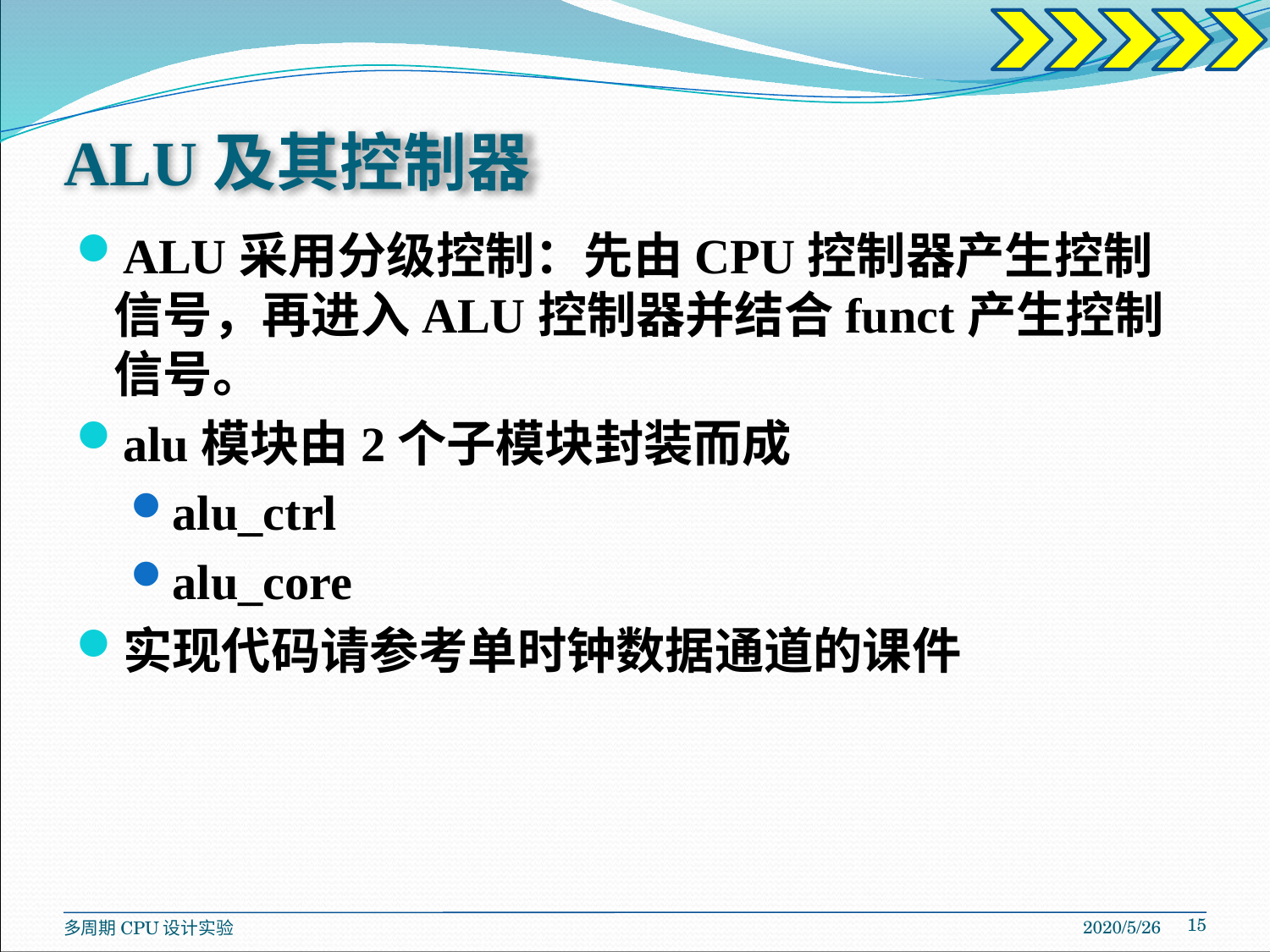

# ALU及其控制器
ALU采用分级控制：先由CPU控制器产生控制信号，再进入ALU控制器并结合funct产生控制信号。
alu模块由2个子模块封装而成
alu_ctrl
alu_core
实现代码请参考单时钟数据通道的课件
2020/5/26
15
多周期CPU设计实验